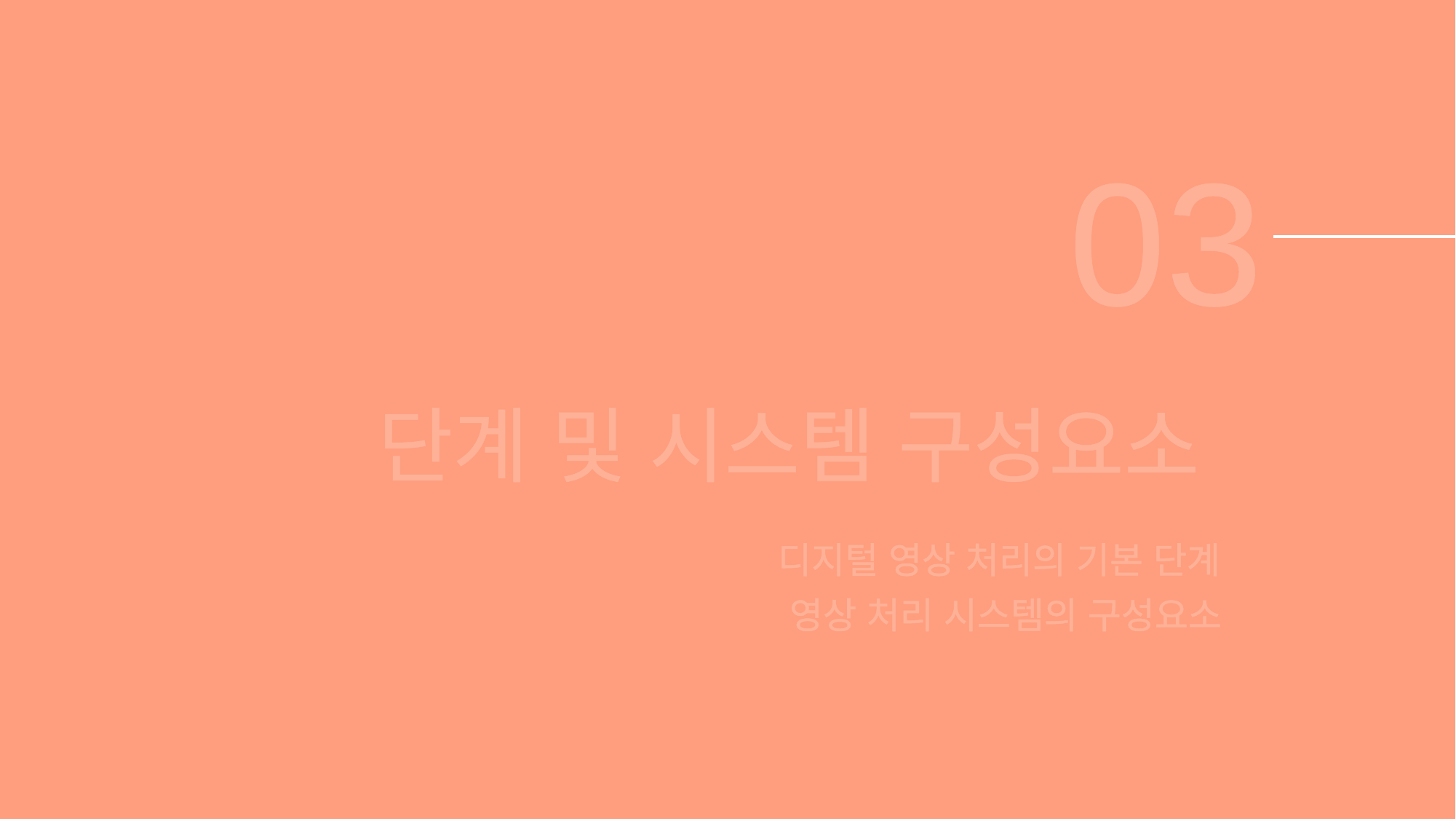

03
단계 및 시스템 구성요소
디지털 영상 처리의 기본 단계
영상 처리 시스템의 구성요소